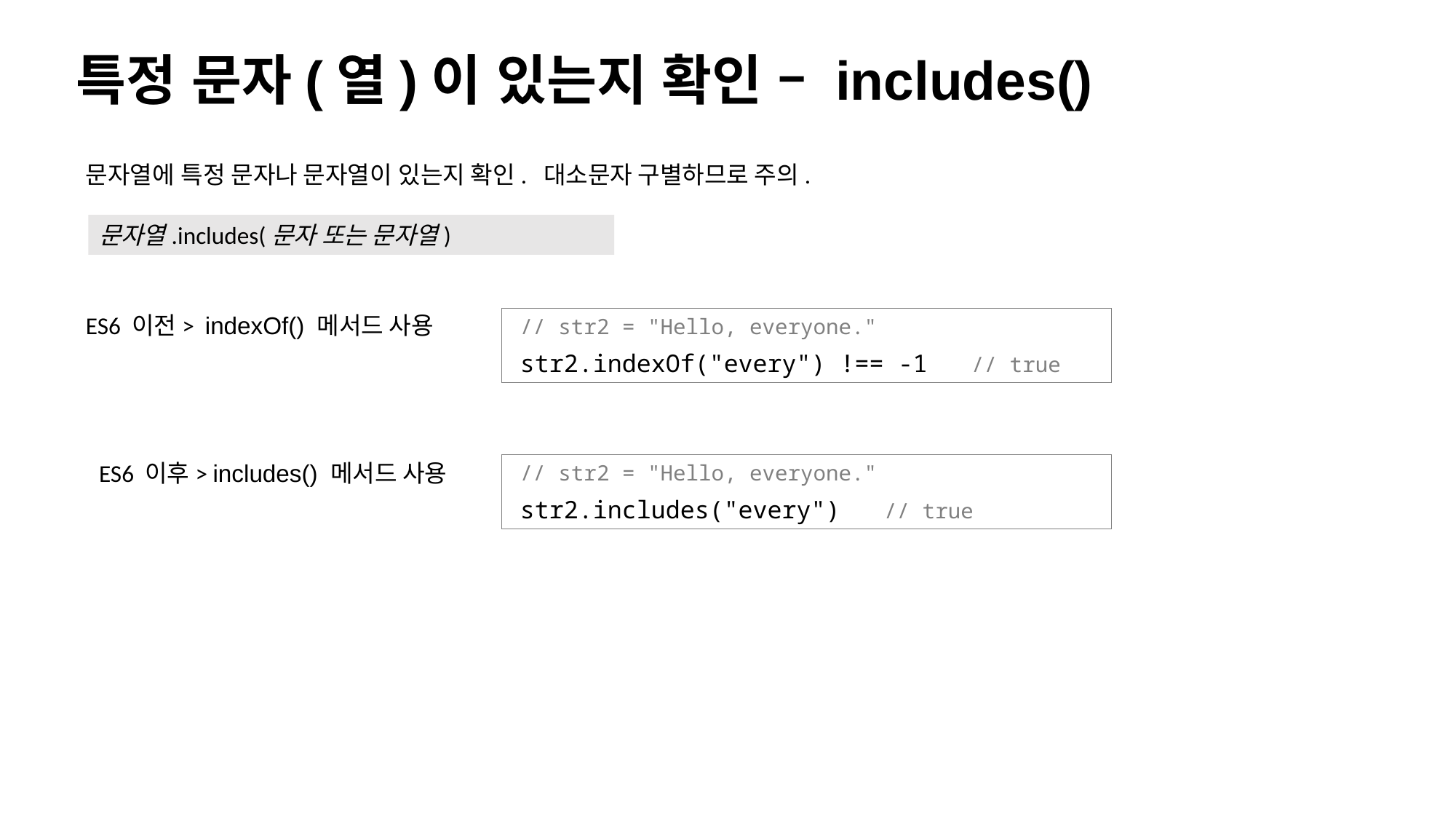

# 특정 문자(열)이 있는지 확인 – includes()
문자열에 특정 문자나 문자열이 있는지 확인.  대소문자 구별하므로 주의.
문자열.includes(문자 또는 문자열)
ES6 이전>  indexOf() 메서드 사용
// str2 = "Hello, everyone."
str2.indexOf("every") !== -1   // true
ES6 이후> includes() 메서드 사용
// str2 = "Hello, everyone."
str2.includes("every")   // true